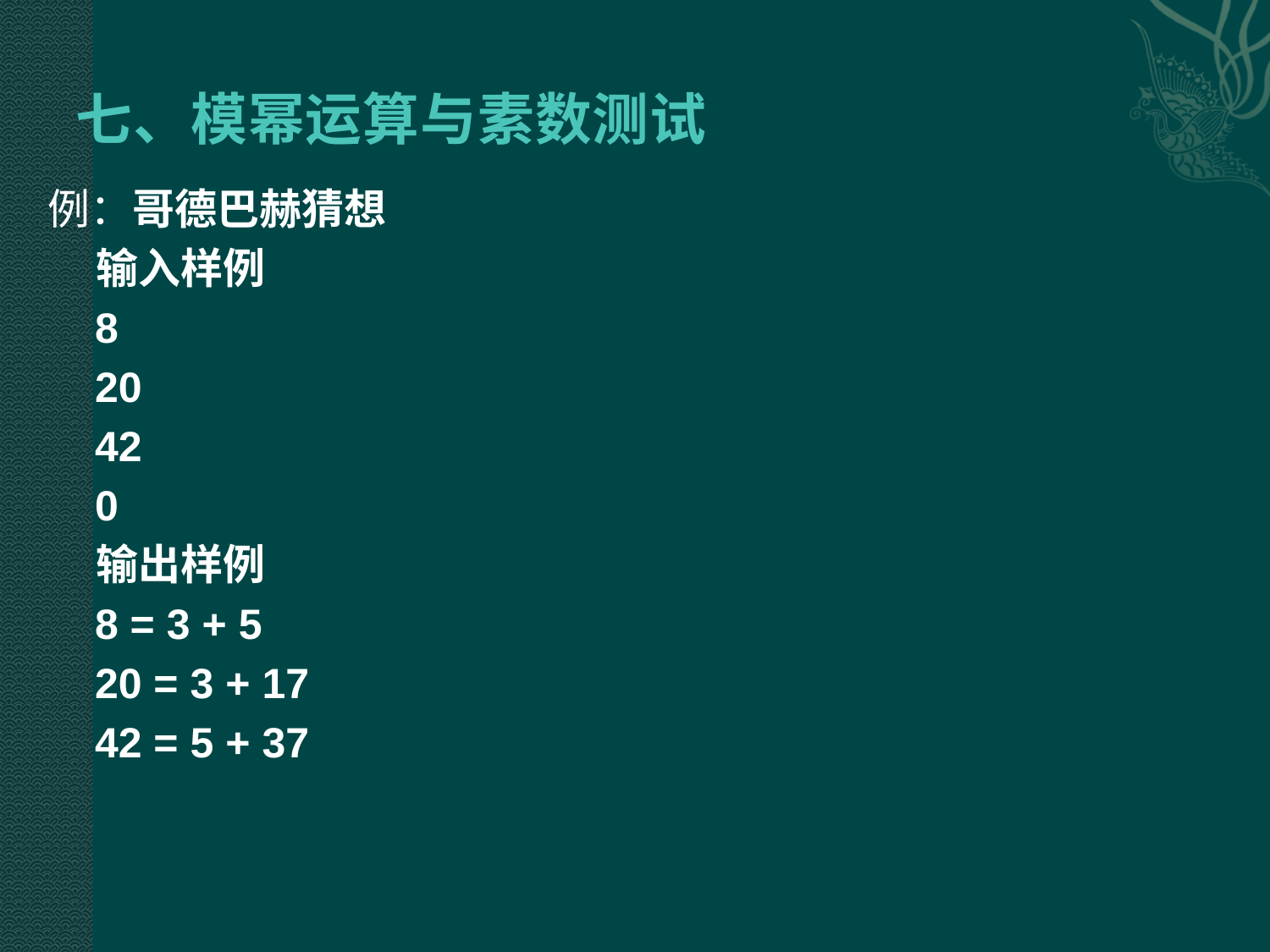

# 七、模幂运算与素数测试
例：哥德巴赫猜想
    输入样例
    8
    20
    42
    0
    输出样例
    8 = 3 + 5
    20 = 3 + 17
    42 = 5 + 37